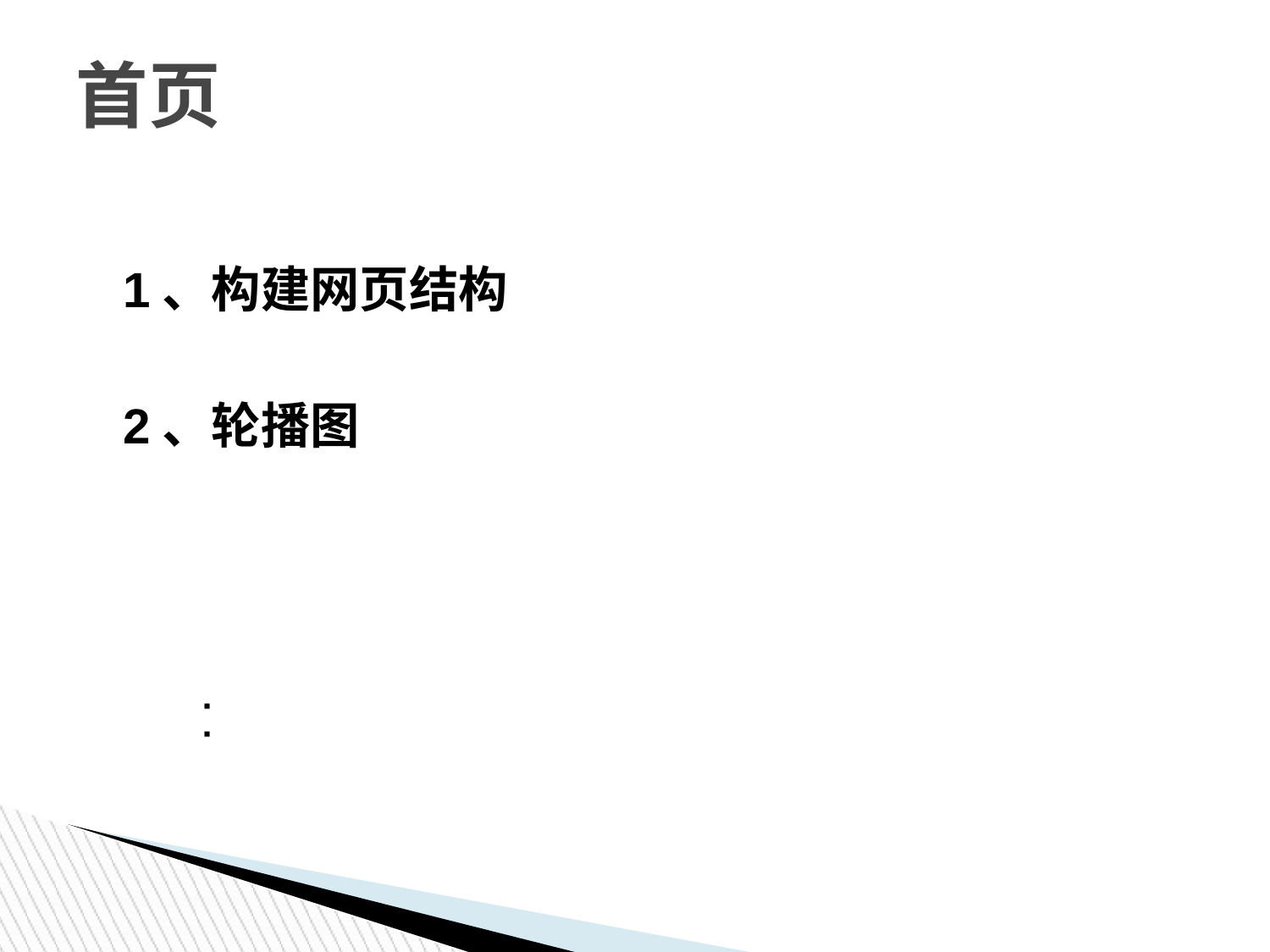

# 首页
1、构建网页结构

2、轮播图

[ Image information in product ]
 Image : www.openas.com
Note to customers : This image has been licensed to be used within this PowerPoint template only.
                                   You may not extract the image for any other use.